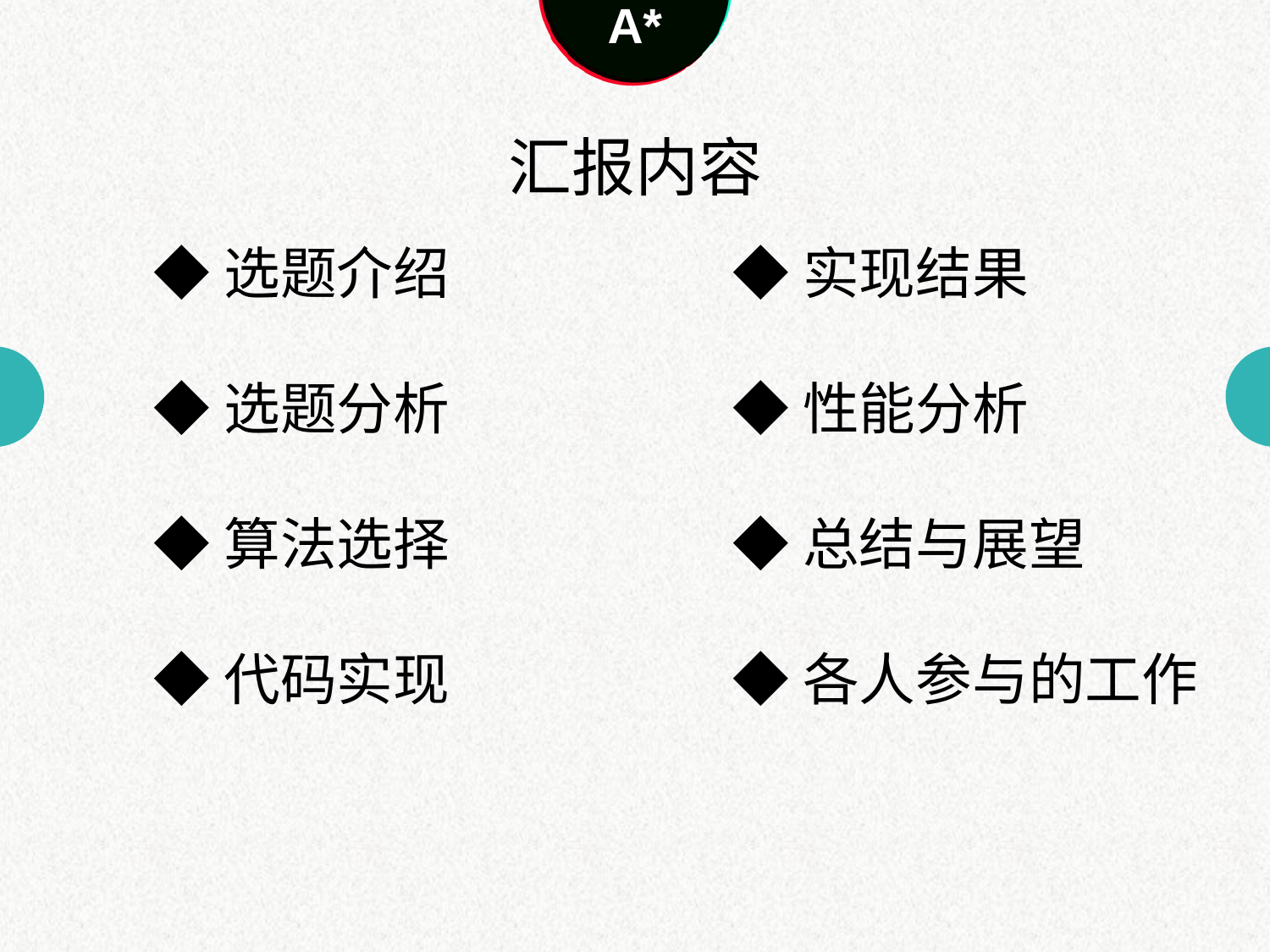

汇报内容
◆选题介绍

◆选题分析

◆算法选择

◆代码实现

◆实现结果

◆性能分析

◆总结与展望

◆各人参与的工作